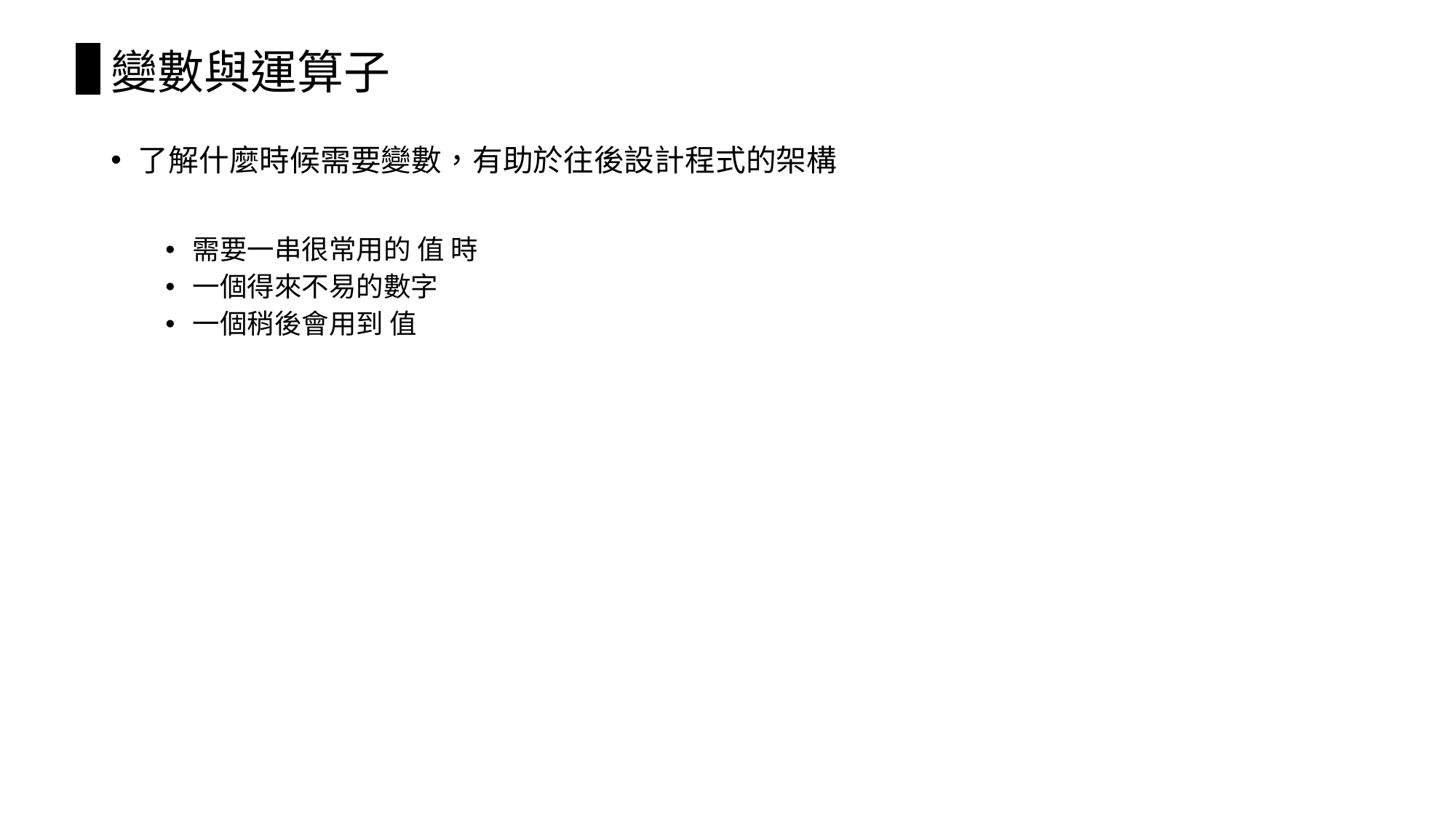

# 變數與運算子
了解什麼時候需要變數，有助於往後設計程式的架構

需要一串很常用的 值 時
一個得來不易的數字
一個稍後會用到 值